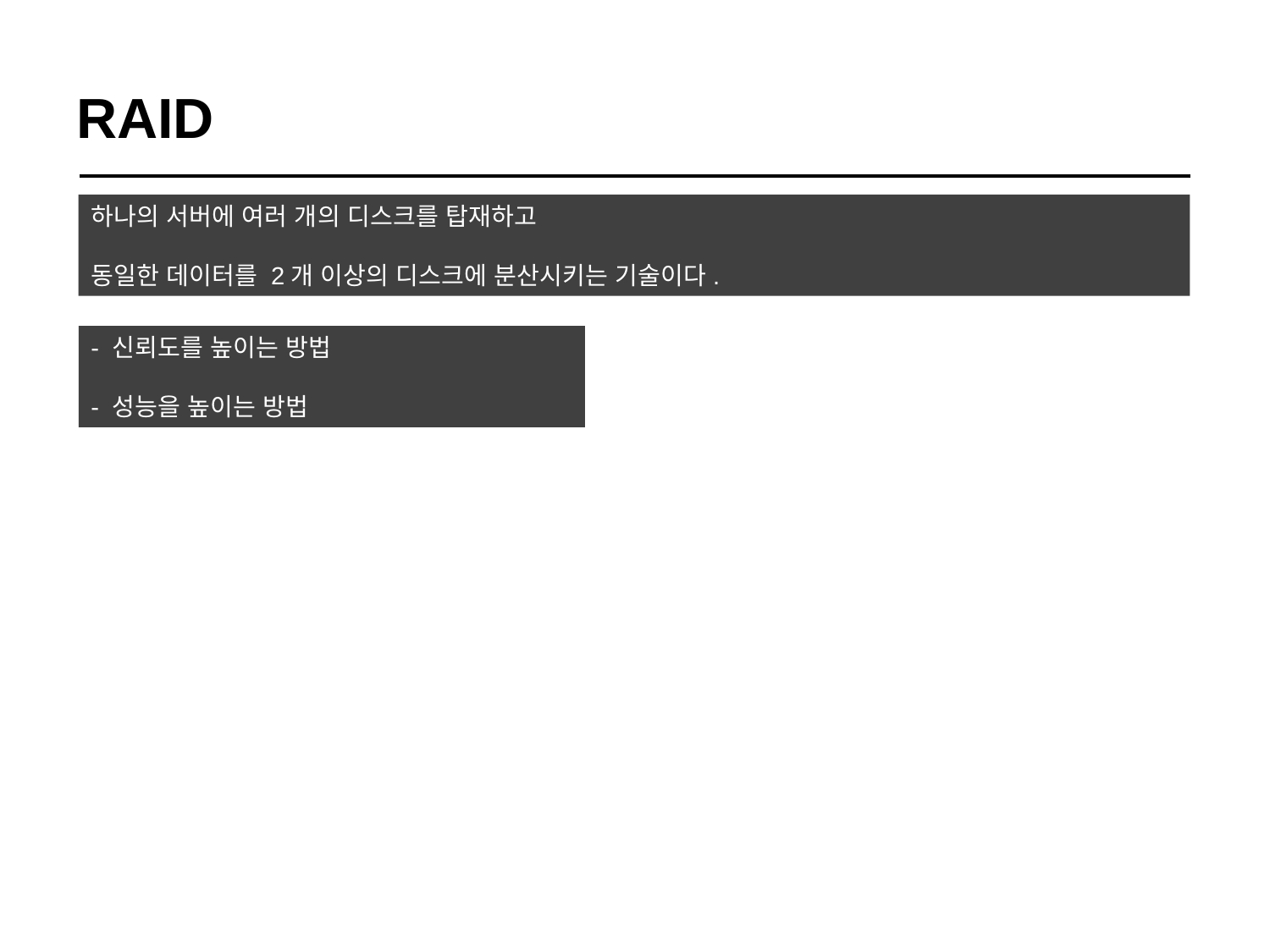

# RAID
하나의 서버에 여러 개의 디스크를 탑재하고
동일한 데이터를 2개 이상의 디스크에 분산시키는 기술이다.
- 신뢰도를 높이는 방법
- 성능을 높이는 방법